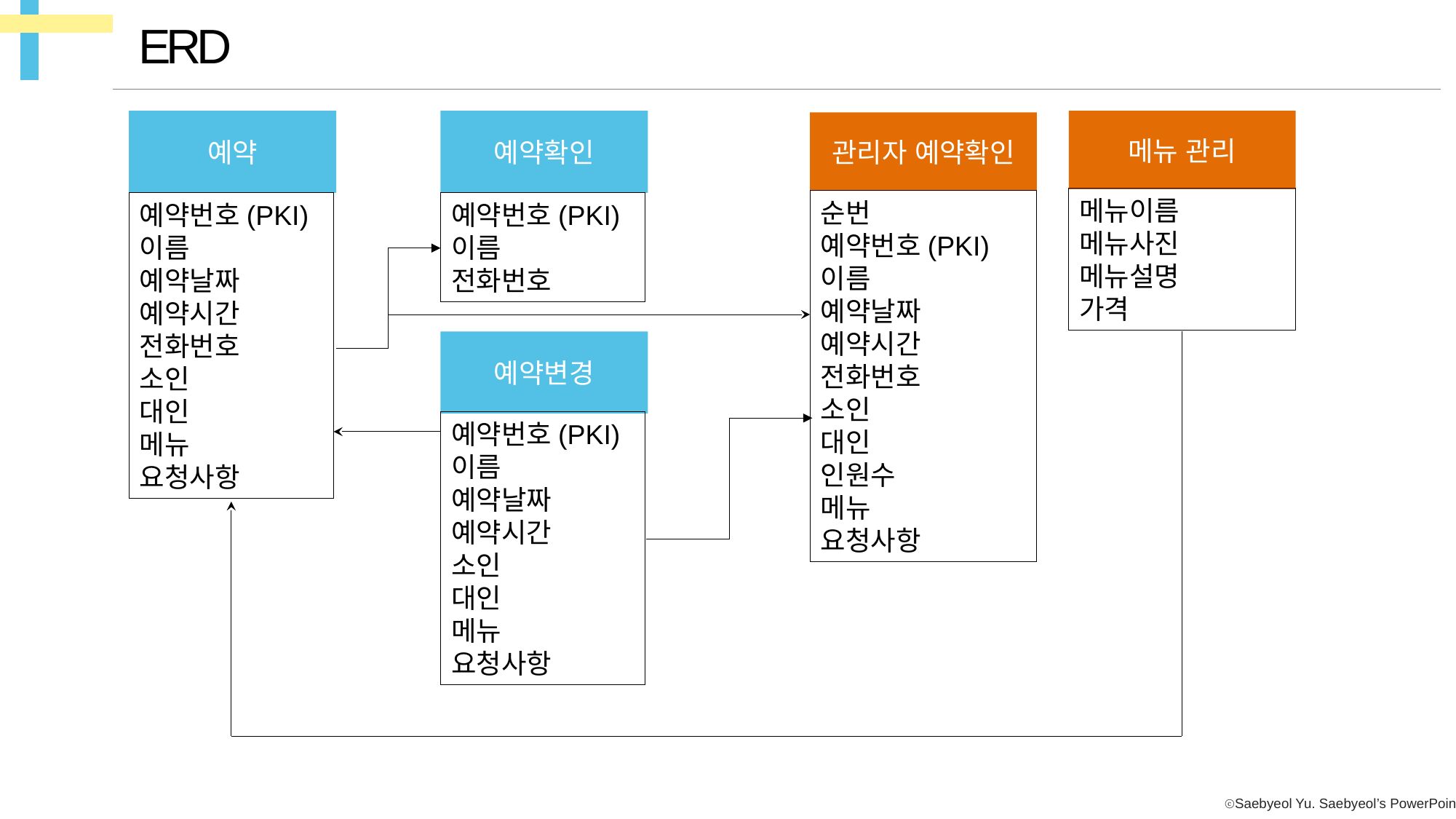

ERD
예약
예약확인
메뉴 관리
관리자 예약확인
메뉴이름
메뉴사진
메뉴설명
가격
순번
예약번호(PKI)
이름
예약날짜
예약시간
전화번호
소인
대인
인원수
메뉴
요청사항
예약번호(PKI)
이름
예약날짜
예약시간
전화번호
소인
대인
메뉴
요청사항
예약번호(PKI)
이름
전화번호
예약변경
예약번호(PKI)
이름
예약날짜
예약시간
소인
대인
메뉴
요청사항